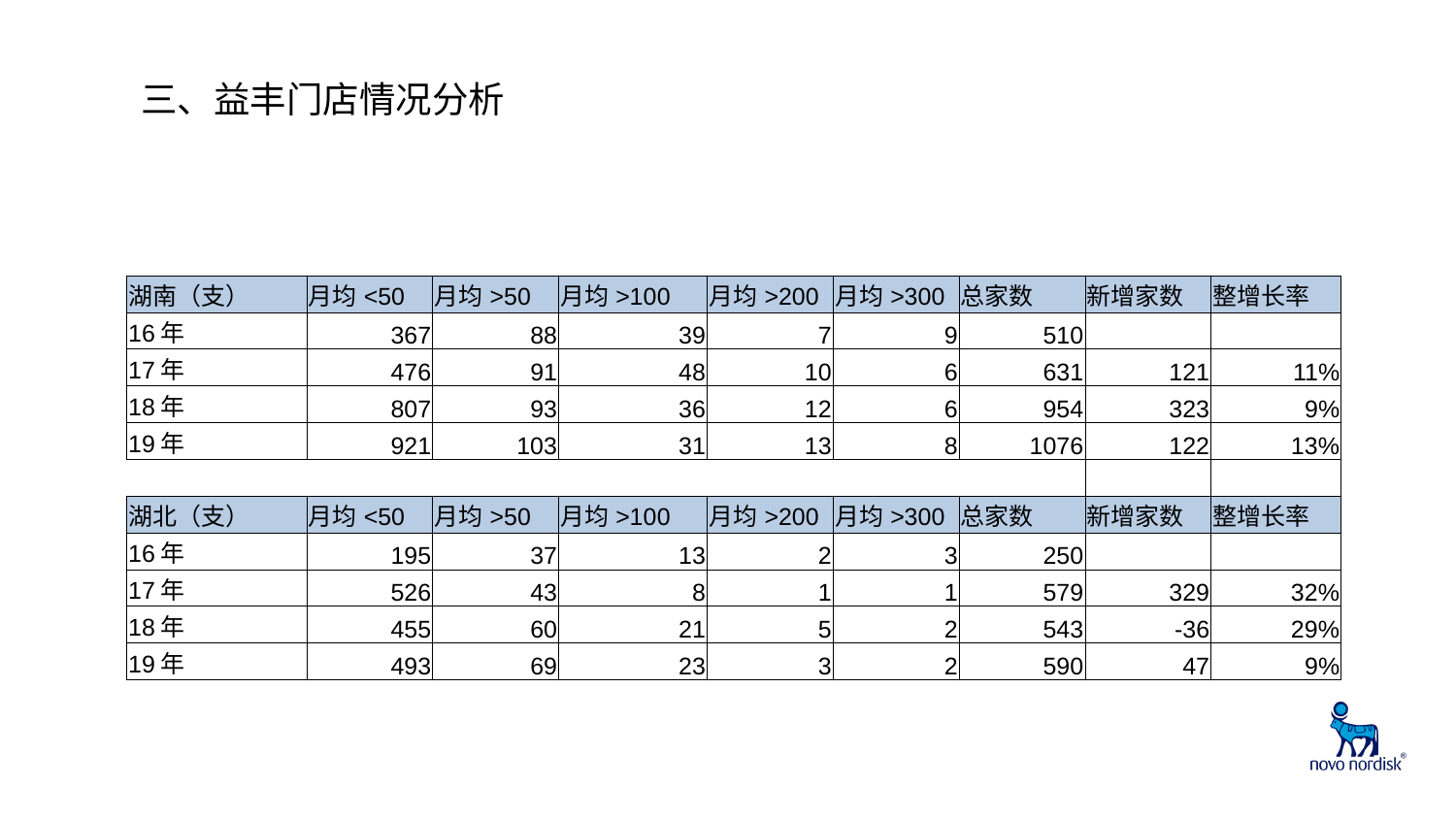

9
三、益丰门店情况分析
| 湖南（支） | 月均<50 | 月均>50 | 月均>100 | 月均>200 | 月均>300 | 总家数 | 新增家数 | 整增长率 |
| --- | --- | --- | --- | --- | --- | --- | --- | --- |
| 16年 | 367 | 88 | 39 | 7 | 9 | 510 |  |  |
| 17年 | 476 | 91 | 48 | 10 | 6 | 631 | 121 | 11% |
| 18年 | 807 | 93 | 36 | 12 | 6 | 954 | 323 | 9% |
| 19年 | 921 | 103 | 31 | 13 | 8 | 1076 | 122 | 13% |
|  |  |  |  |  |  |  |  |  |
| 湖北（支） | 月均<50 | 月均>50 | 月均>100 | 月均>200 | 月均>300 | 总家数 | 新增家数 | 整增长率 |
| 16年 | 195 | 37 | 13 | 2 | 3 | 250 |  |  |
| 17年 | 526 | 43 | 8 | 1 | 1 | 579 | 329 | 32% |
| 18年 | 455 | 60 | 21 | 5 | 2 | 543 | -36 | 29% |
| 19年 | 493 | 69 | 23 | 3 | 2 | 590 | 47 | 9% |